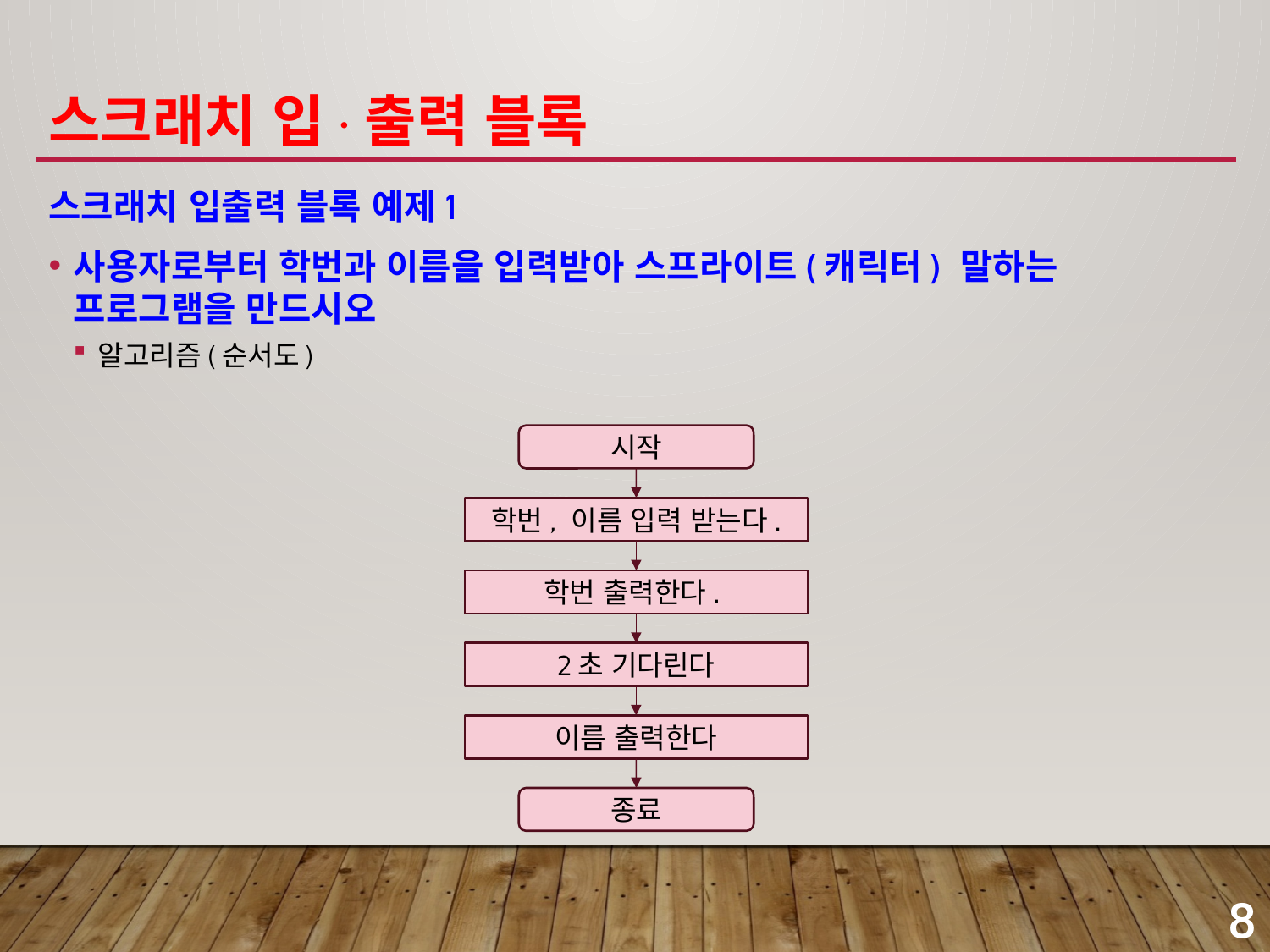

# 스크래치 입·출력 블록
스크래치 입출력 블록 예제1
사용자로부터 학번과 이름을 입력받아 스프라이트(캐릭터) 말하는 프로그램을 만드시오
알고리즘(순서도)

시작
학번, 이름 입력 받는다.
학번 출력한다.
2초 기다린다
이름 출력한다
종료